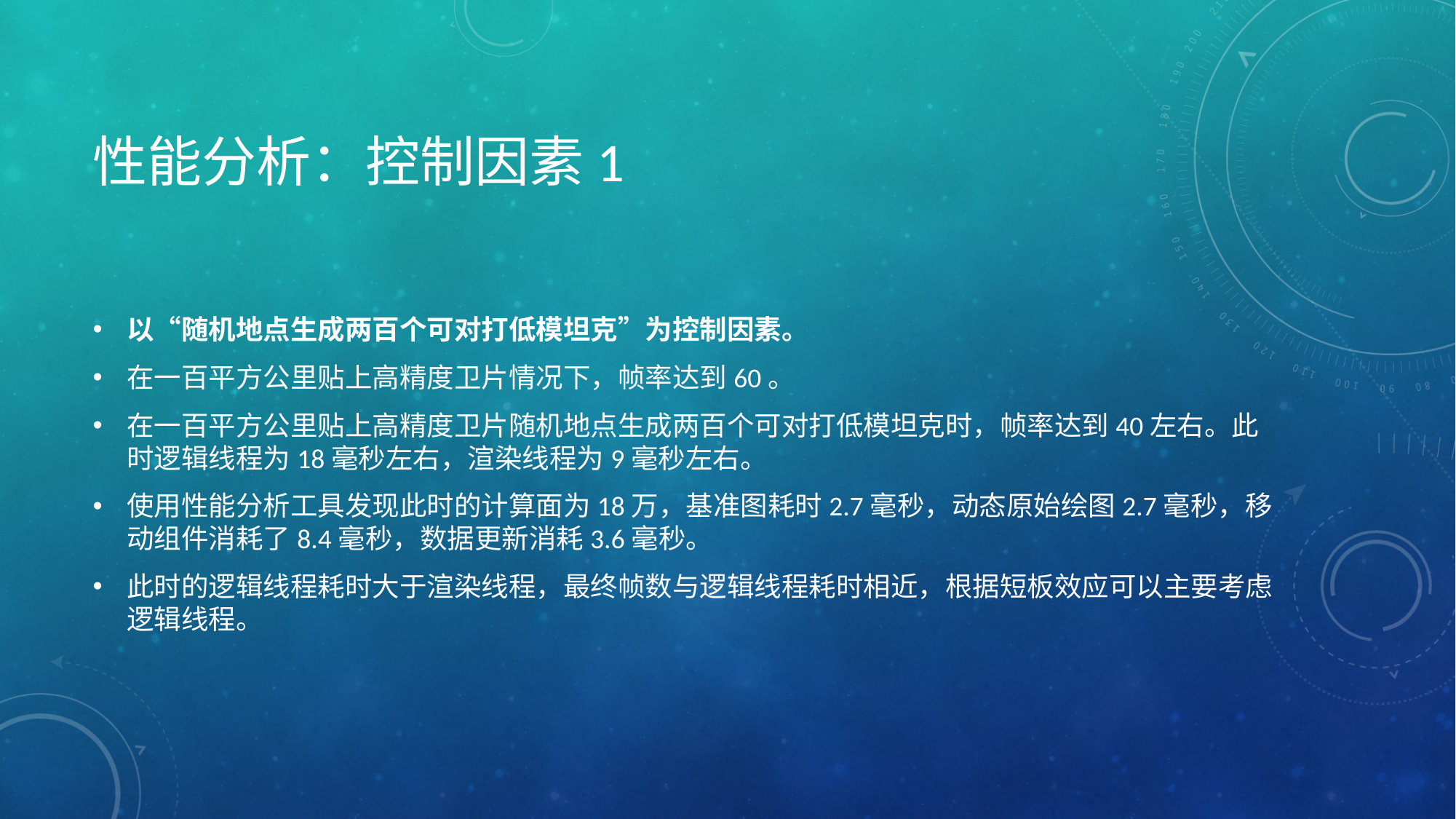

# 性能分析：控制因素1
以“随机地点生成两百个可对打低模坦克”为控制因素。
在一百平方公里贴上高精度卫片情况下，帧率达到60。
在一百平方公里贴上高精度卫片随机地点生成两百个可对打低模坦克时，帧率达到40左右。此时逻辑线程为18毫秒左右，渲染线程为9毫秒左右。
使用性能分析工具发现此时的计算面为18万，基准图耗时2.7毫秒，动态原始绘图2.7毫秒，移动组件消耗了8.4毫秒，数据更新消耗3.6毫秒。
此时的逻辑线程耗时大于渲染线程，最终帧数与逻辑线程耗时相近，根据短板效应可以主要考虑逻辑线程。